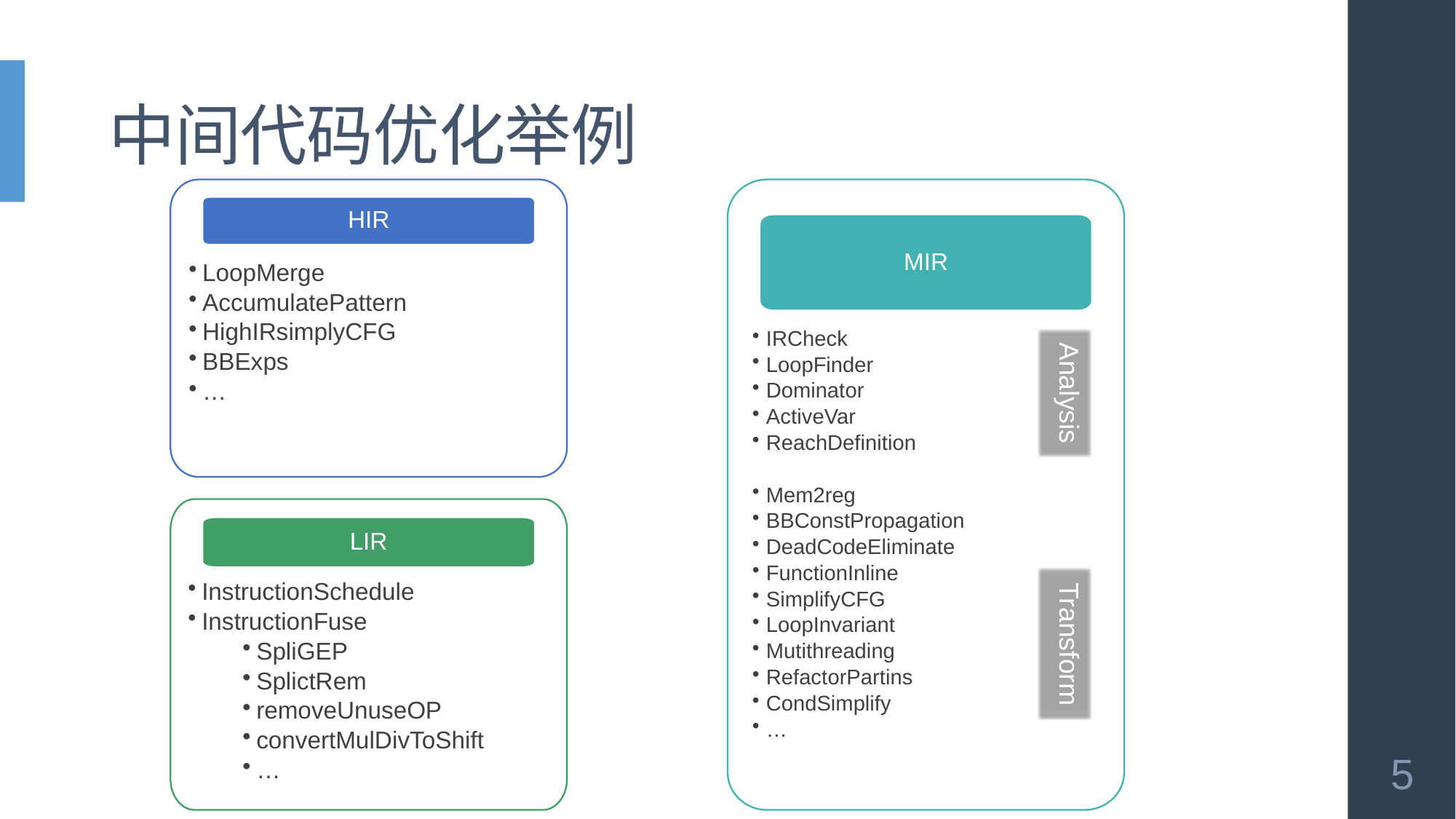

# 中间代码优化举例

LoopMerge
AccumulatePattern
HighIRsimplyCFG
BBExps
…
HIR

InstructionSchedule
InstructionFuse
SpliGEP
SplictRem
removeUnuseOP
convertMulDivToShift
…

LIR
IRCheck
LoopFinder
Dominator
ActiveVar
ReachDefinition

Mem2reg
BBConstPropagation
DeadCodeEliminate
FunctionInline
SimplifyCFG
LoopInvariant
Mutithreading
RefactorPartins
CondSimplify
…

MIR
Analysis

Transform
5